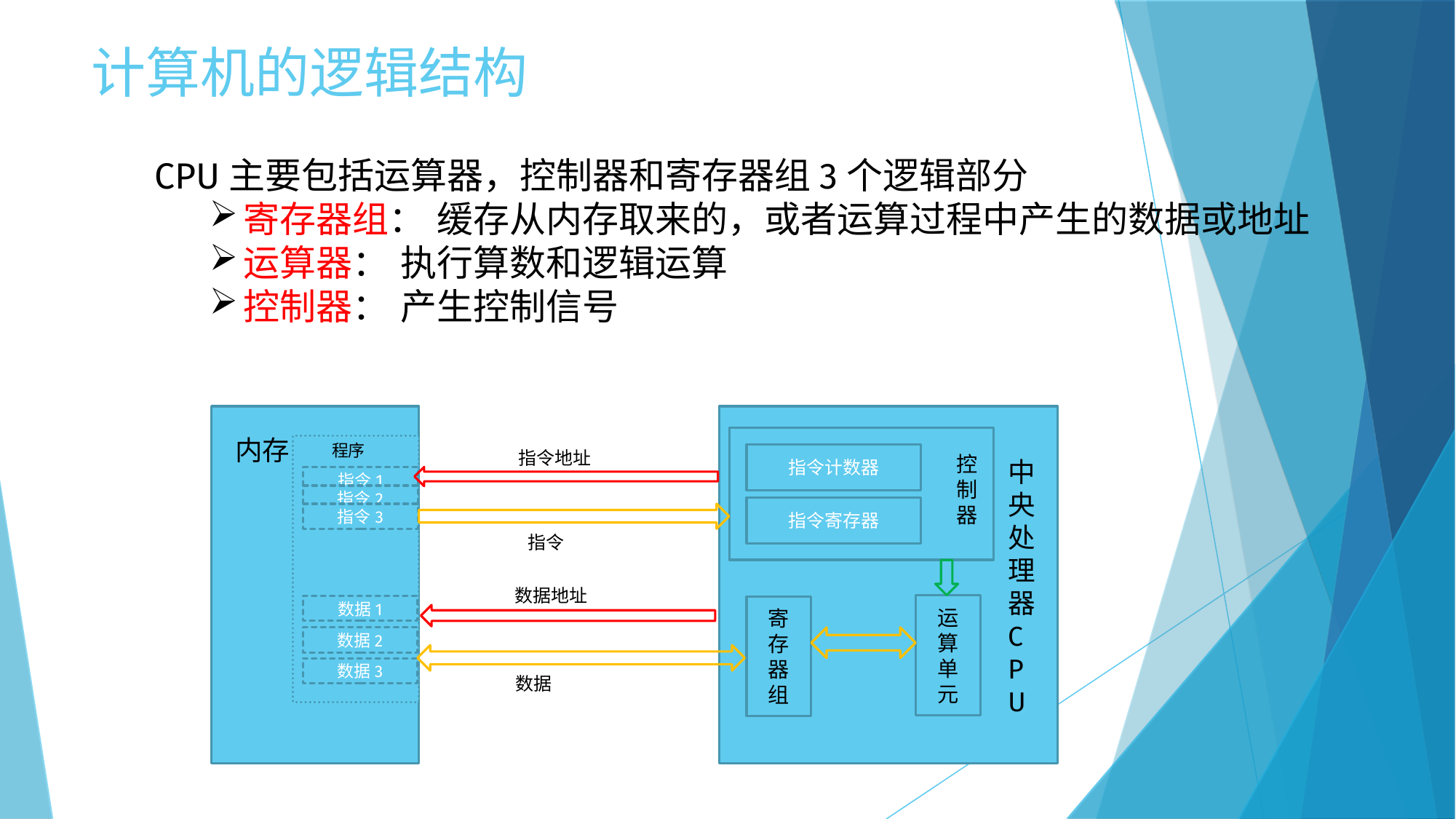

计算机的逻辑结构
CPU主要包括运算器，控制器和寄存器组3个逻辑部分
寄存器组： 缓存从内存取来的，或者运算过程中产生的数据或地址
运算器： 执行算数和逻辑运算
控制器： 产生控制信号

内存

程序

指令地址
指令计数器
控制器
中央处理器
C
P
U

指令1
指令2
指令寄存器
指令3

指令

数据地址
运
算
单
元
数据1
寄
存
器
组

数据2

数据3
数据